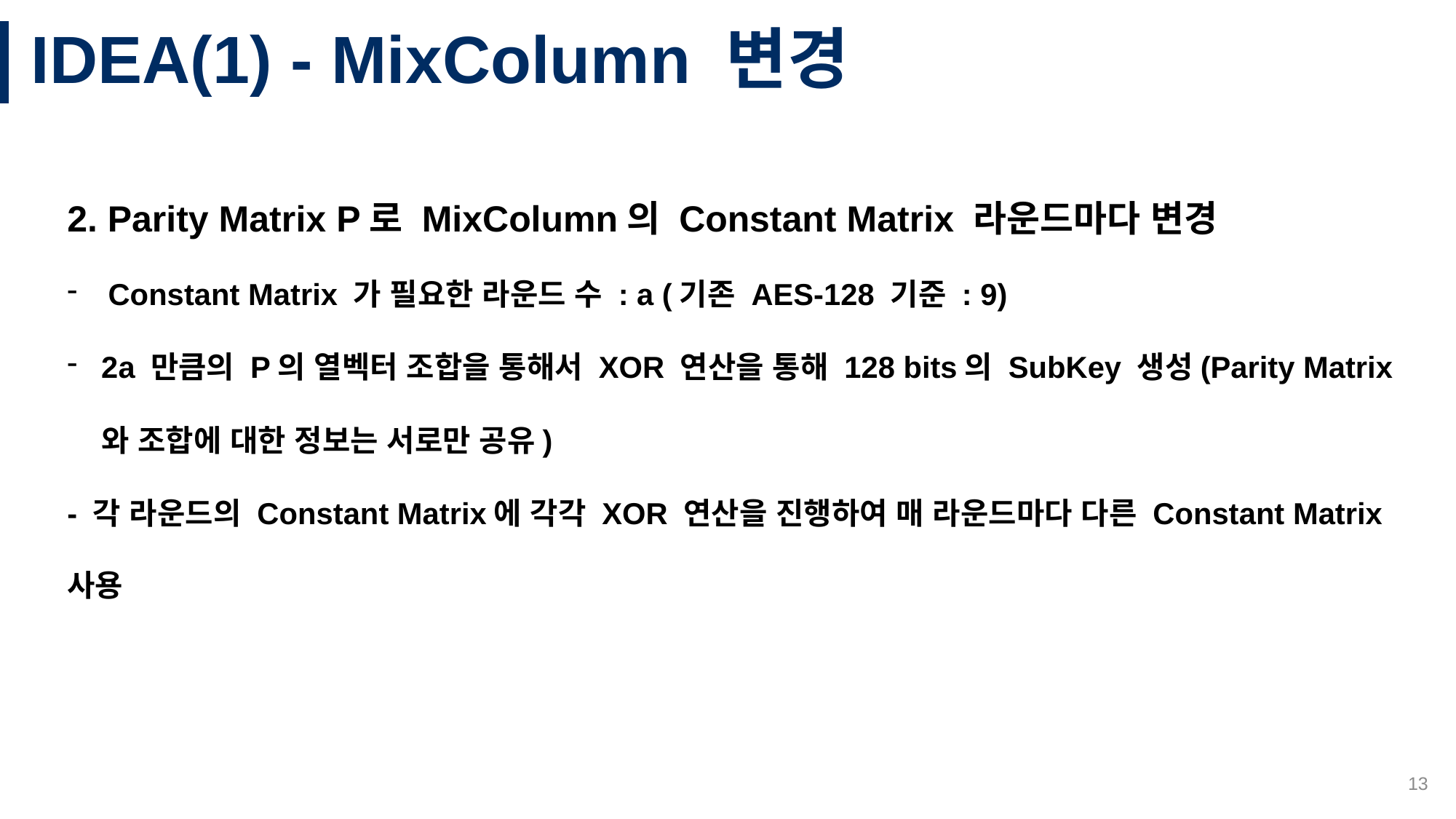

# IDEA(1) - MixColumn 변경
2. Parity Matrix P로 MixColumn의 Constant Matrix 라운드마다 변경
Constant Matrix 가 필요한 라운드 수 : a (기존 AES-128 기준 : 9)
2a 만큼의 P의 열벡터 조합을 통해서 XOR 연산을 통해 128 bits의 SubKey 생성(Parity Matrix와 조합에 대한 정보는 서로만 공유)
- 각 라운드의 Constant Matrix에 각각 XOR 연산을 진행하여 매 라운드마다 다른 Constant Matrix 사용
13